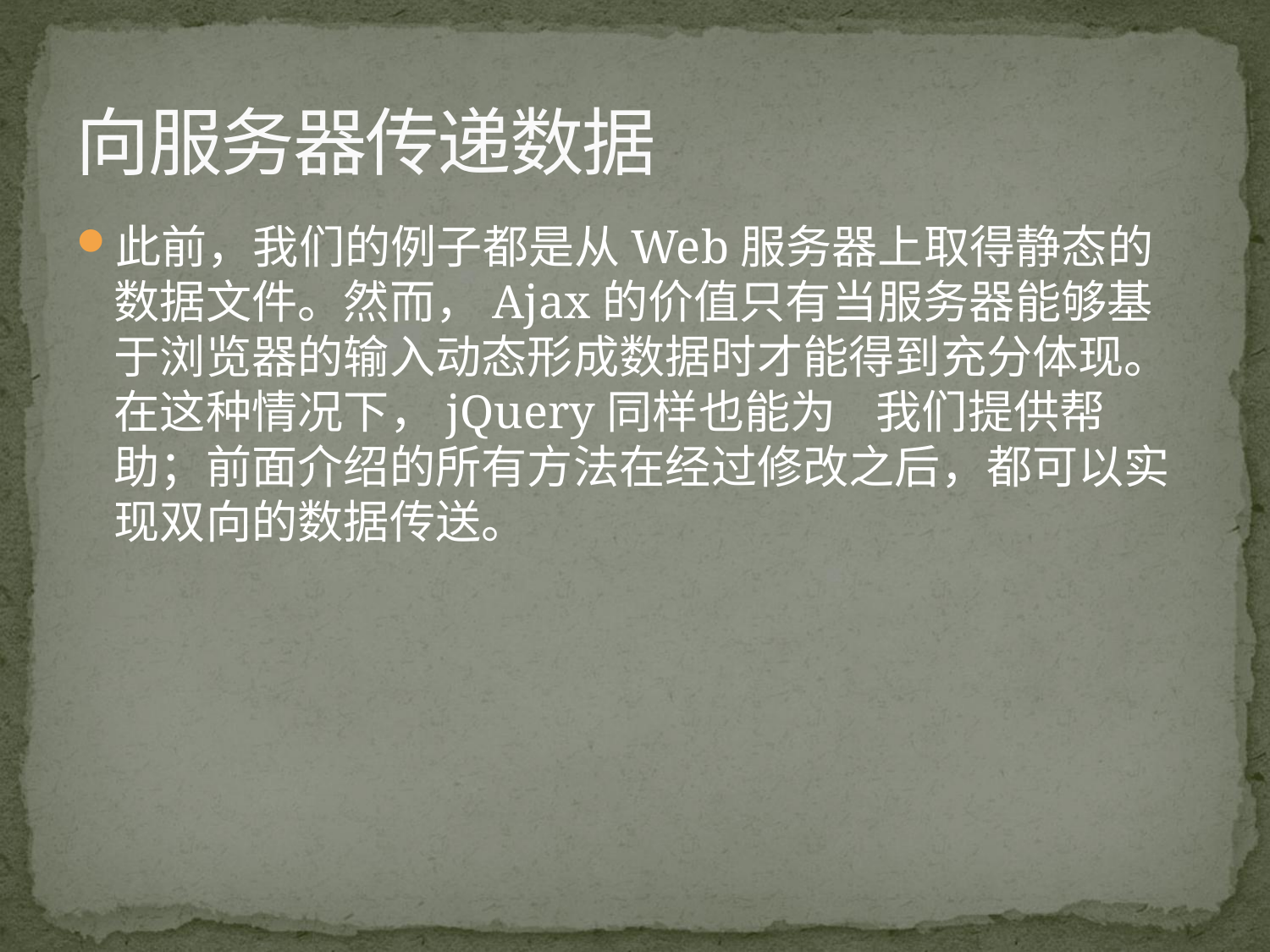

# 向服务器传递数据
此前，我们的例子都是从Web服务器上取得静态的数据文件。然而，Ajax的价值只有当服务器能够基于浏览器的输入动态形成数据时才能得到充分体现。在这种情况下，jQuery同样也能为	我们提供帮助；前面介绍的所有方法在经过修改之后，都可以实现双向的数据传送。